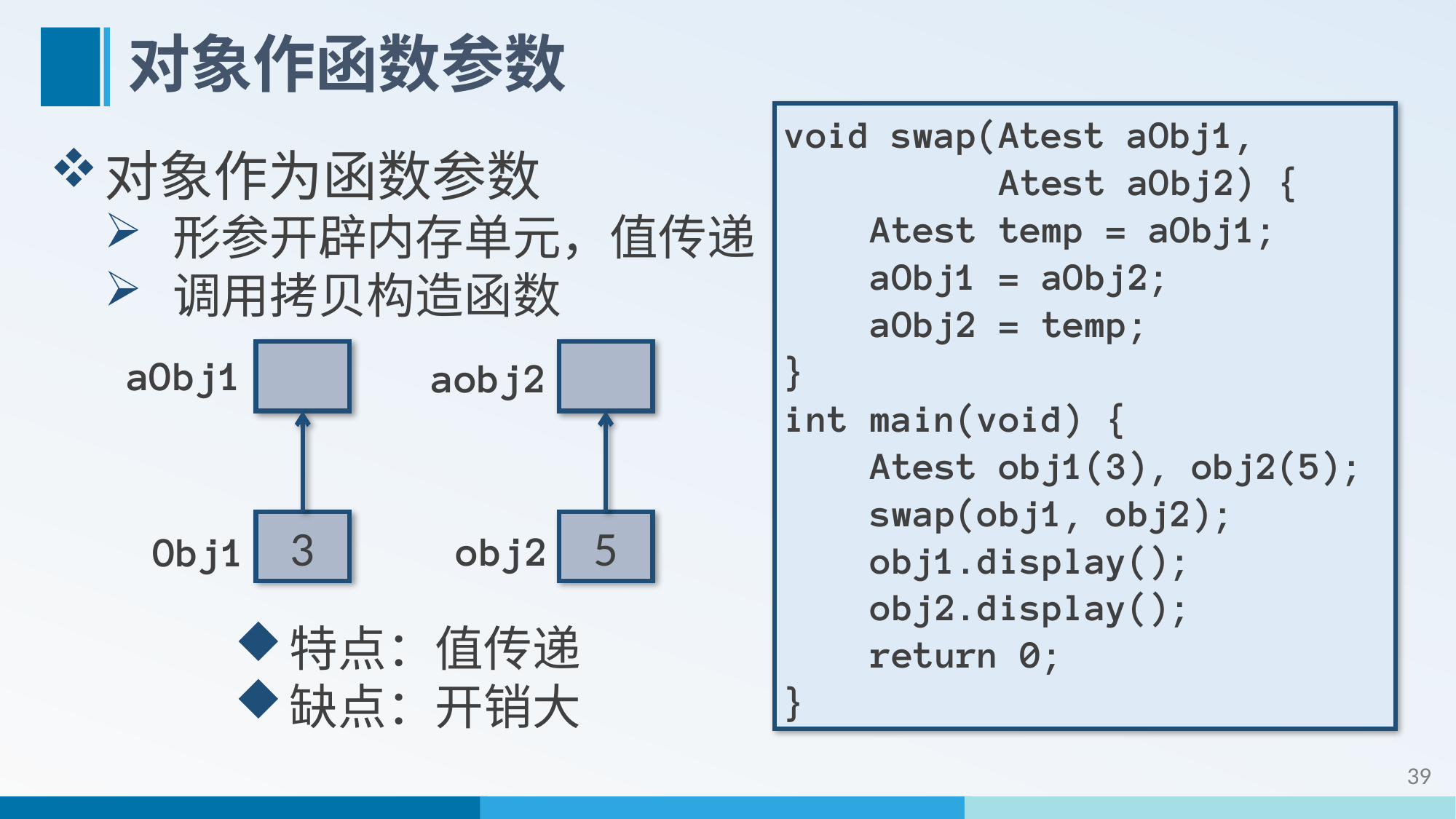

# 对象作函数参数
对象作为函数参数
形参开辟内存单元，值传递
调用拷贝构造函数
void swap(Atest aObj1,
          Atest aObj2) {
    Atest temp = aObj1;
    aObj1 = aObj2;
    aObj2 = temp;
}
int main(void) {
    Atest obj1(3), obj2(5);
    swap(obj1, obj2);
    obj1.display();
    obj2.display();
    return 0;
}

aObj1
aobj2
3
5
obj2
Obj1
特点：值传递
缺点：开销大